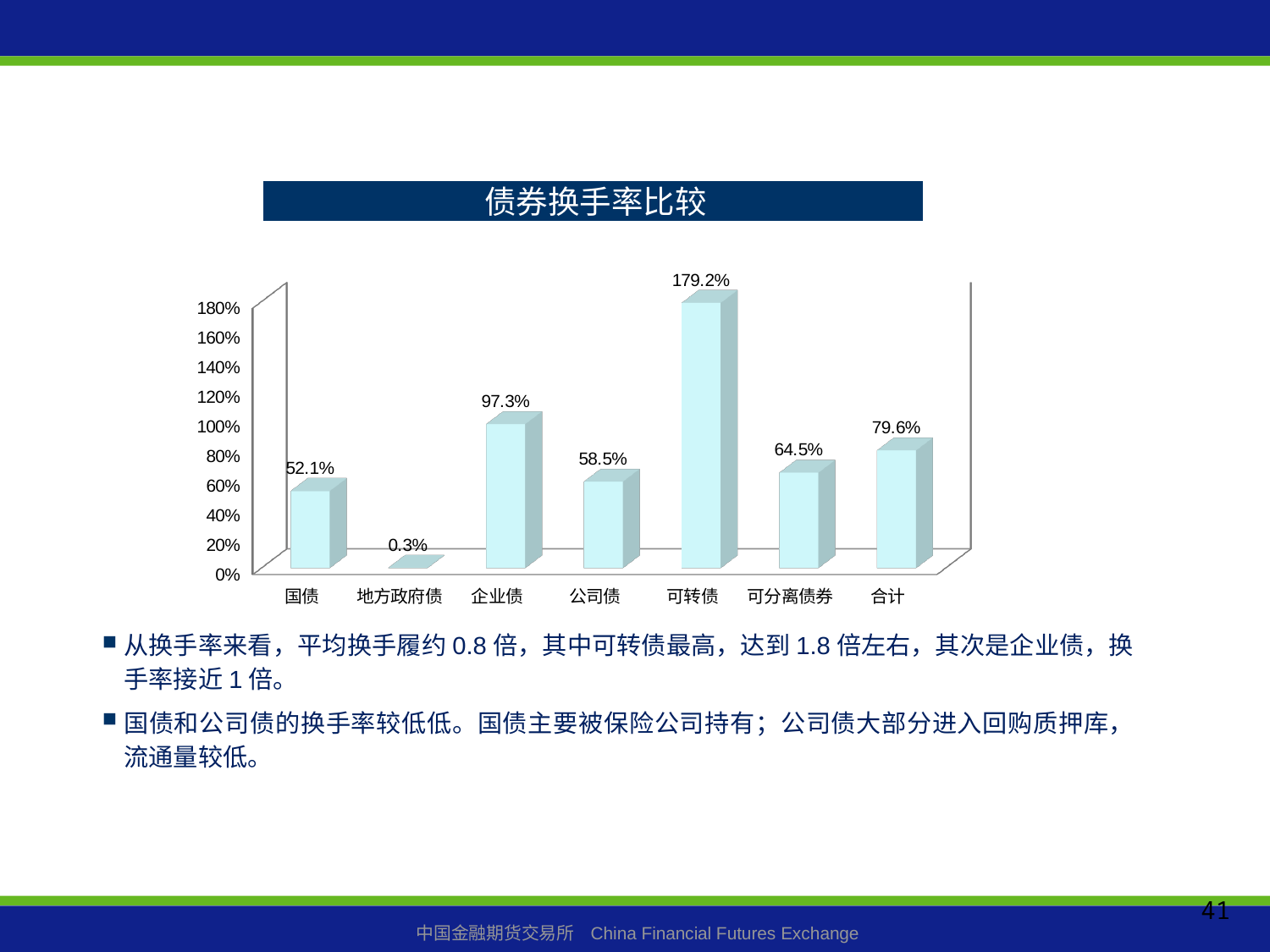

债券换手率比较

[unsupported chart]

从换手率来看，平均换手履约0.8倍，其中可转债最高，达到1.8倍左右，其次是企业债，换手率接近1倍。
国债和公司债的换手率较低低。国债主要被保险公司持有；公司债大部分进入回购质押库，流通量较低。
41